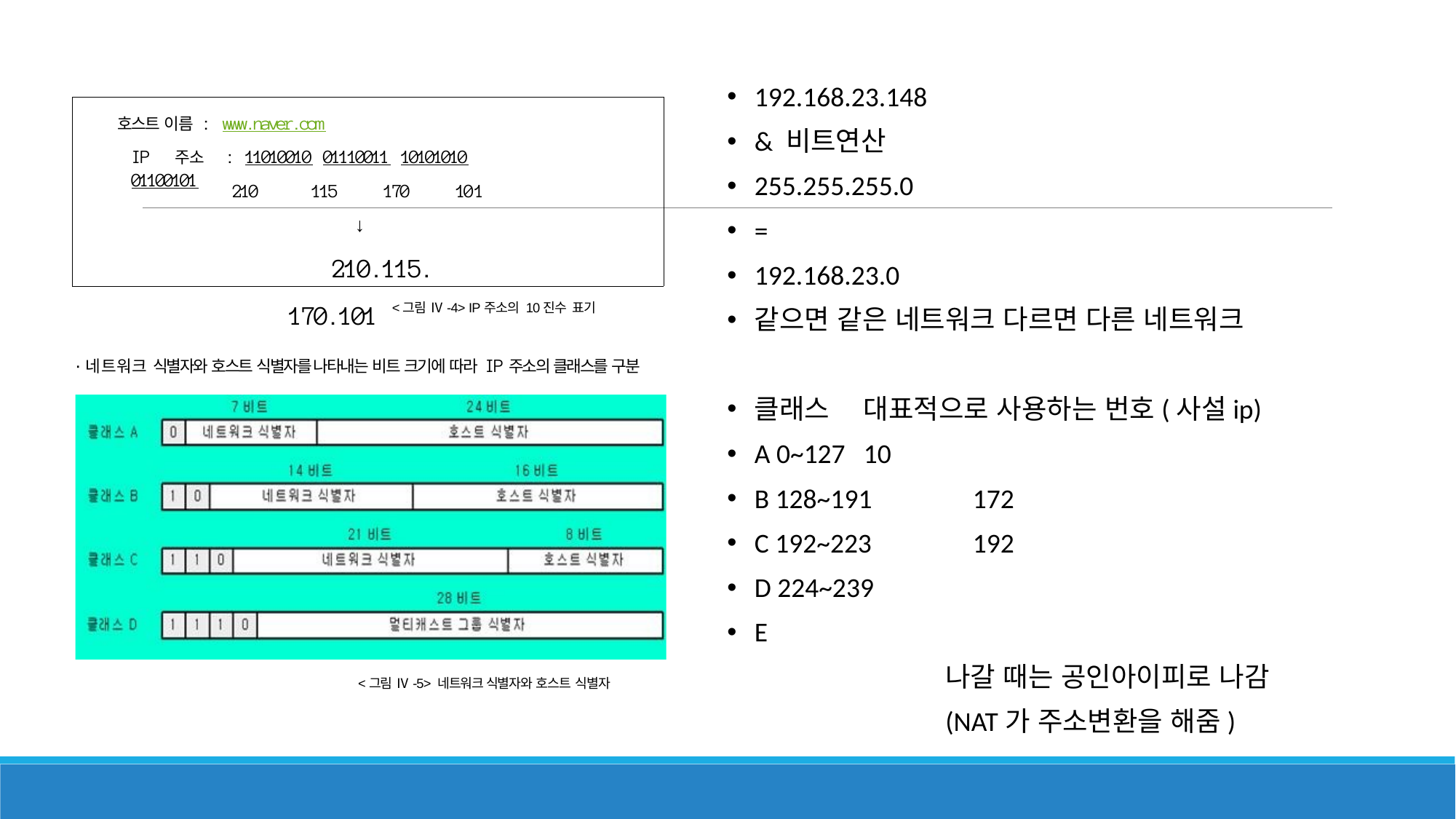

192.168.23.148
& 비트연산
255.255.255.0
=
192.168.23.0
같으면 같은 네트워크 다르면 다른 네트워크

클래스 	대표적으로 사용하는 번호(사설ip)
A 0~127	10
B 128~191	172
C 192~223	192
D 224~239
E
 		나갈 때는 공인아이피로 나감
		(NAT가 주소변환을 해줌)

호스트 이름 : www.naver.com
IP  주소	: 11010010 01110011 10101010 01100101
210	115	170
↓
101
210.115.170.101

<그림 Ⅳ-4> IP주소의 10진수 표기

∙네트워크 식별자와 호스트 식별자를 나타내는 비트 크기에 따라 IP주소의 클래스를 구분

<그림 Ⅳ-5> 네트워크 식별자와 호스트 식별자